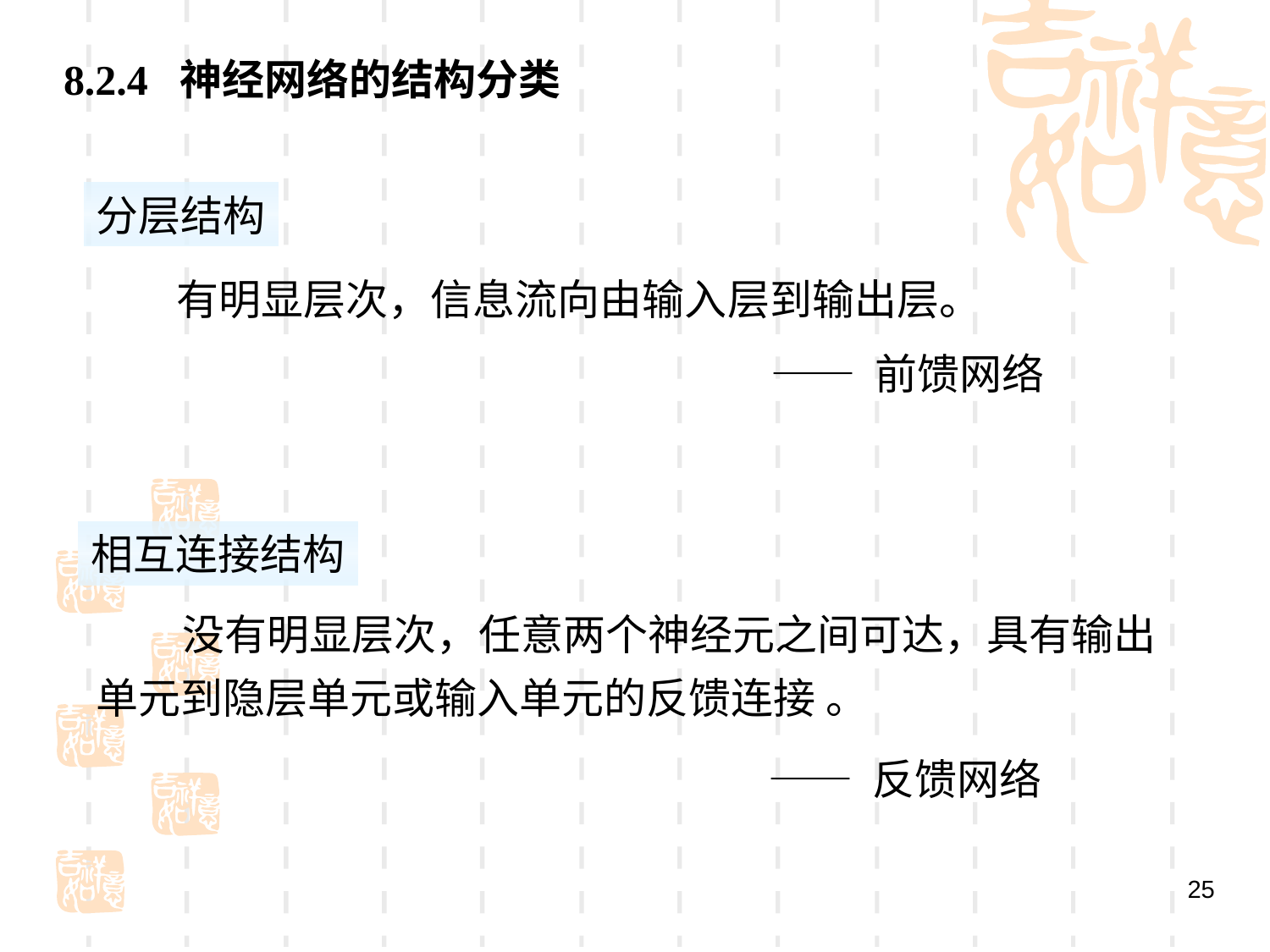

8.2.4  神经网络的结构分类
分层结构
有明显层次，信息流向由输入层到输出层。
—— 前馈网络
相互连接结构
        没有明显层次，任意两个神经元之间可达，具有输出
单元到隐层单元或输入单元的反馈连接 。
—— 反馈网络
25